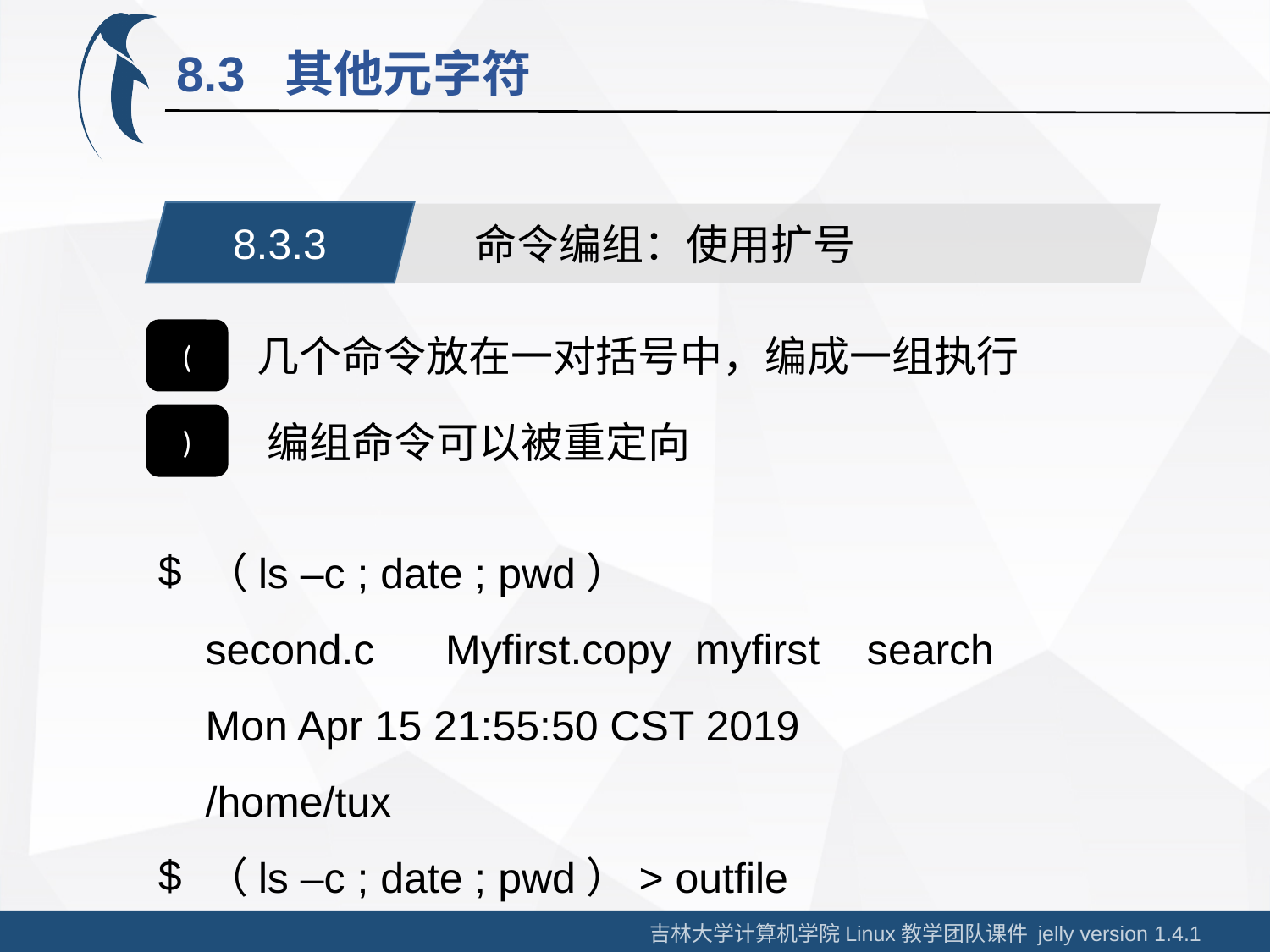

8.3  其他元字符
8.3.3
命令编组：使用扩号
(
几个命令放在一对括号中，编成一组执行
)
编组命令可以被重定向
（ls –c ; date ; pwd）
    second.c      Myfirst.copy  myfirst    search
    Mon Apr 15 21:55:50 CST 2019
    /home/tux
（ls –c ; date ; pwd）> outfile